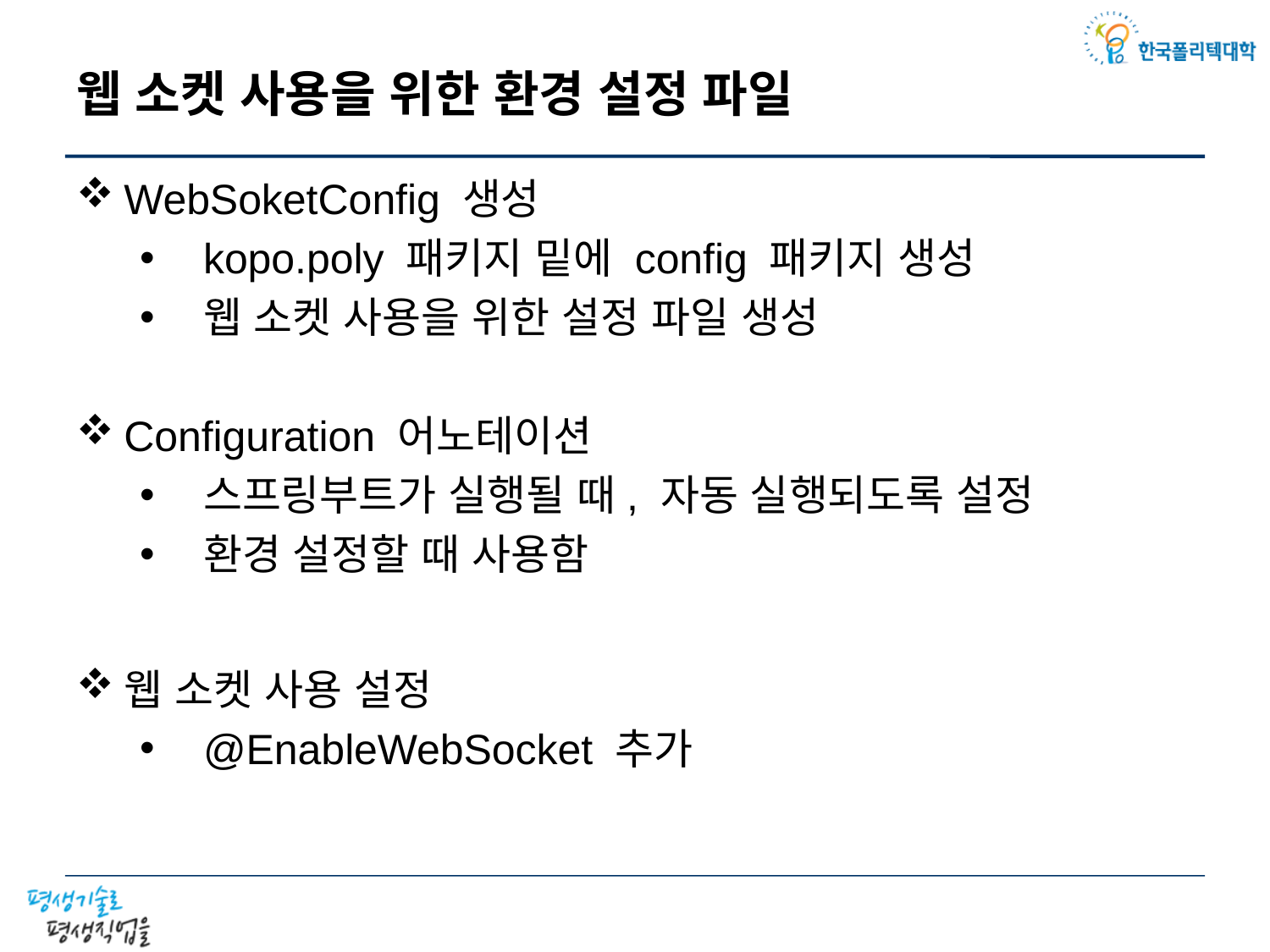

# 웹 소켓 사용을 위한 환경 설정 파일
WebSoketConfig 생성
kopo.poly 패키지 밑에 config 패키지 생성
웹 소켓 사용을 위한 설정 파일 생성

Configuration 어노테이션
스프링부트가 실행될 때, 자동 실행되도록 설정
환경 설정할 때 사용함

웹 소켓 사용 설정
@EnableWebSocket 추가